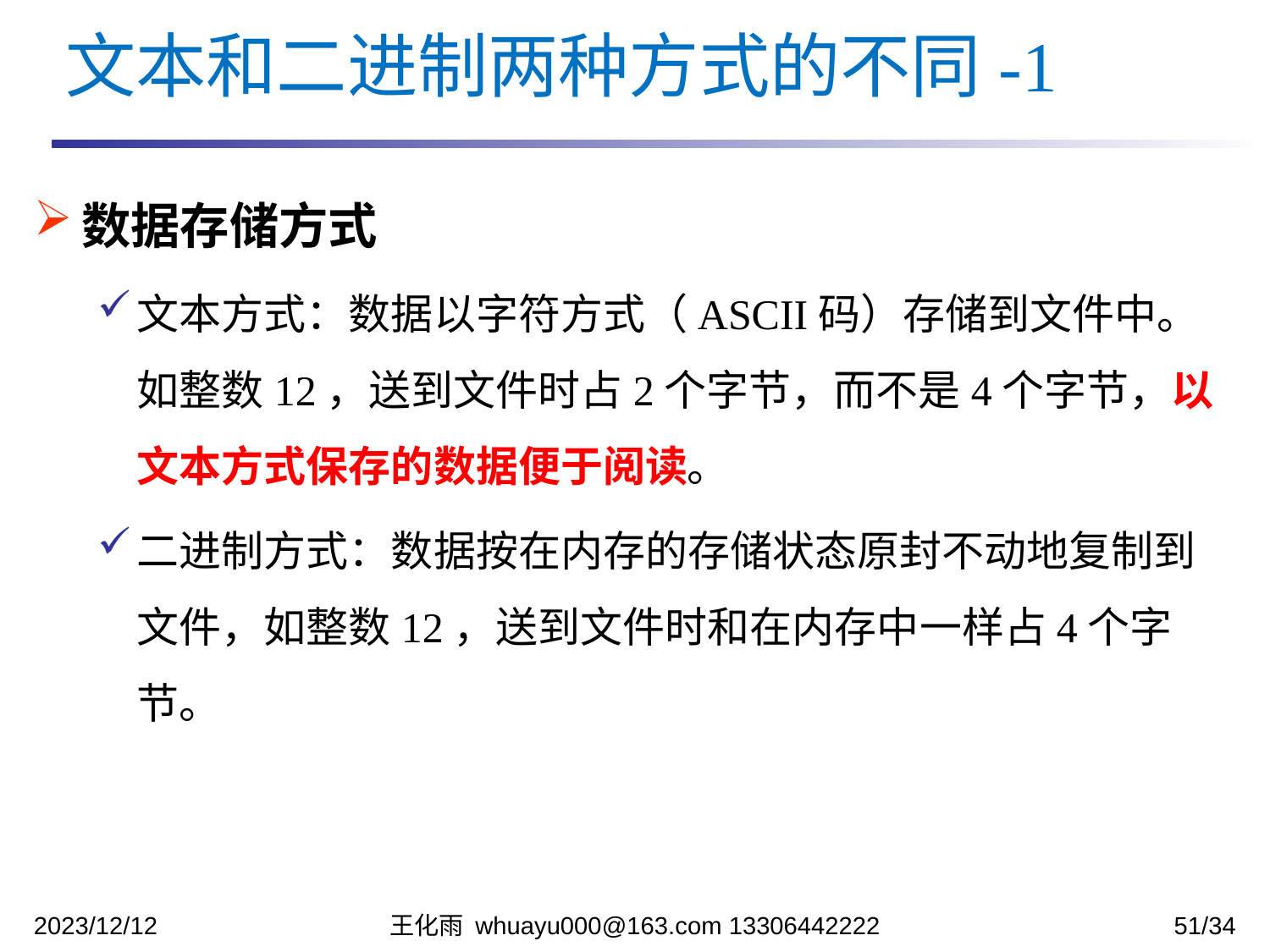

文本和二进制两种方式的不同-1
数据存储方式
文本方式：数据以字符方式（ASCII码）存储到文件中。如整数12，送到文件时占2个字节，而不是4个字节，以文本方式保存的数据便于阅读。
二进制方式：数据按在内存的存储状态原封不动地复制到文件，如整数12，送到文件时和在内存中一样占4个字节。

2023/12/12
王化雨 whuayu000@163.com 13306442222
51/34